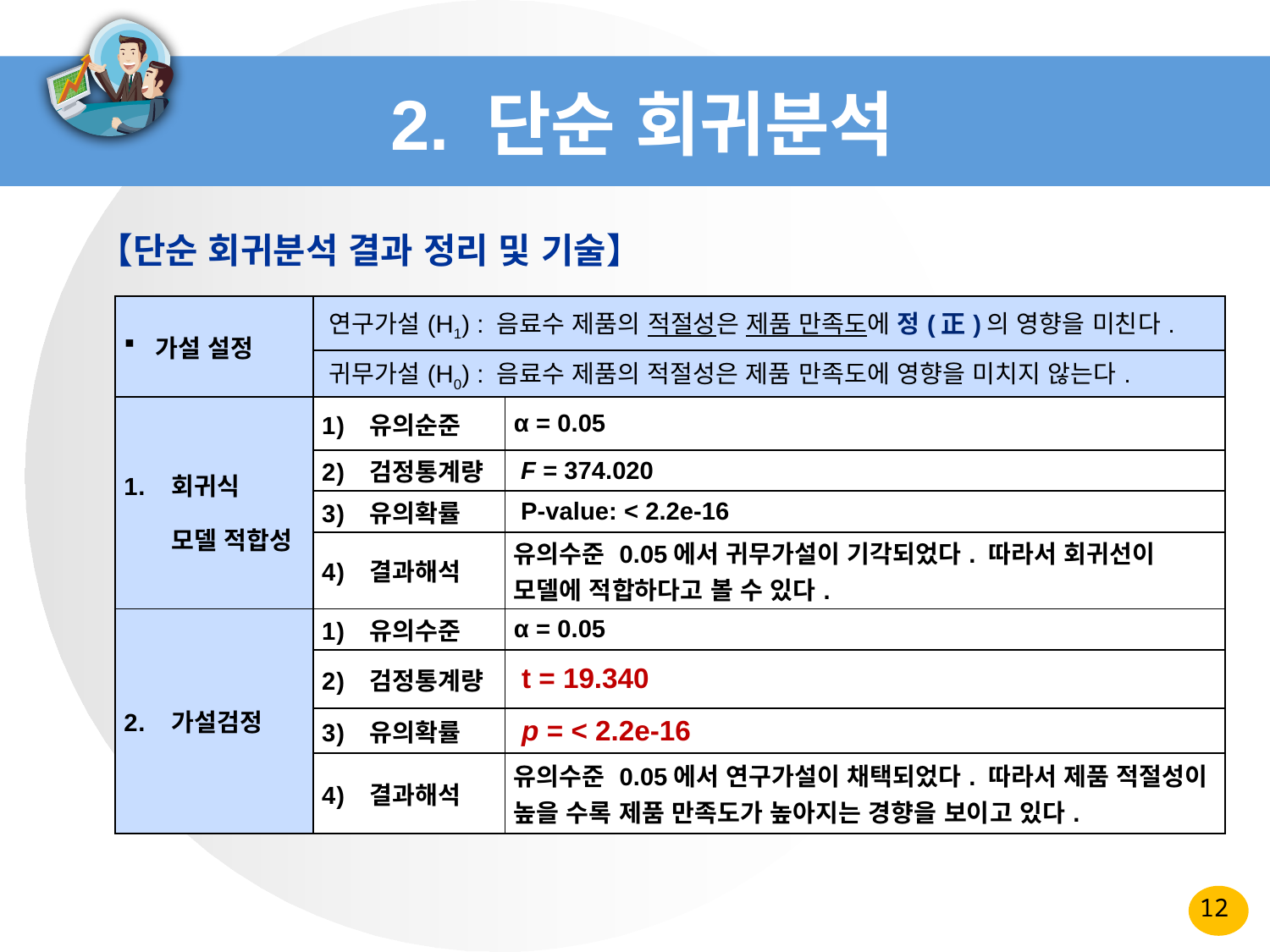

# 2. 단순 회귀분석
【단순 회귀분석 결과 정리 및 기술】
| 가설 설정 | 연구가설(H1) : 음료수 제품의 적절성은 제품 만족도에 정(正)의 영향을 미친다. |  |
| --- | --- | --- |
|  | 귀무가설(H0) : 음료수 제품의 적절성은 제품 만족도에 영향을 미치지 않는다. |  |
| 회귀식 모델 적합성 | 유의순준 | α = 0.05 |
|  | 검정통계량 | F = 374.020 |
|  | 유의확률 | P-value: < 2.2e-16 |
|  | 결과해석 | 유의수준 0.05에서 귀무가설이 기각되었다. 따라서 회귀선이 모델에 적합하다고 볼 수 있다. |
| 가설검정 | 유의수준 | α = 0.05 |
|  | 검정통계량 | t = 19.340 |
|  | 유의확률 | p = < 2.2e-16 |
|  | 결과해석 | 유의수준 0.05에서 연구가설이 채택되었다. 따라서 제품 적절성이 높을 수록 제품 만족도가 높아지는 경향을 보이고 있다. |
12